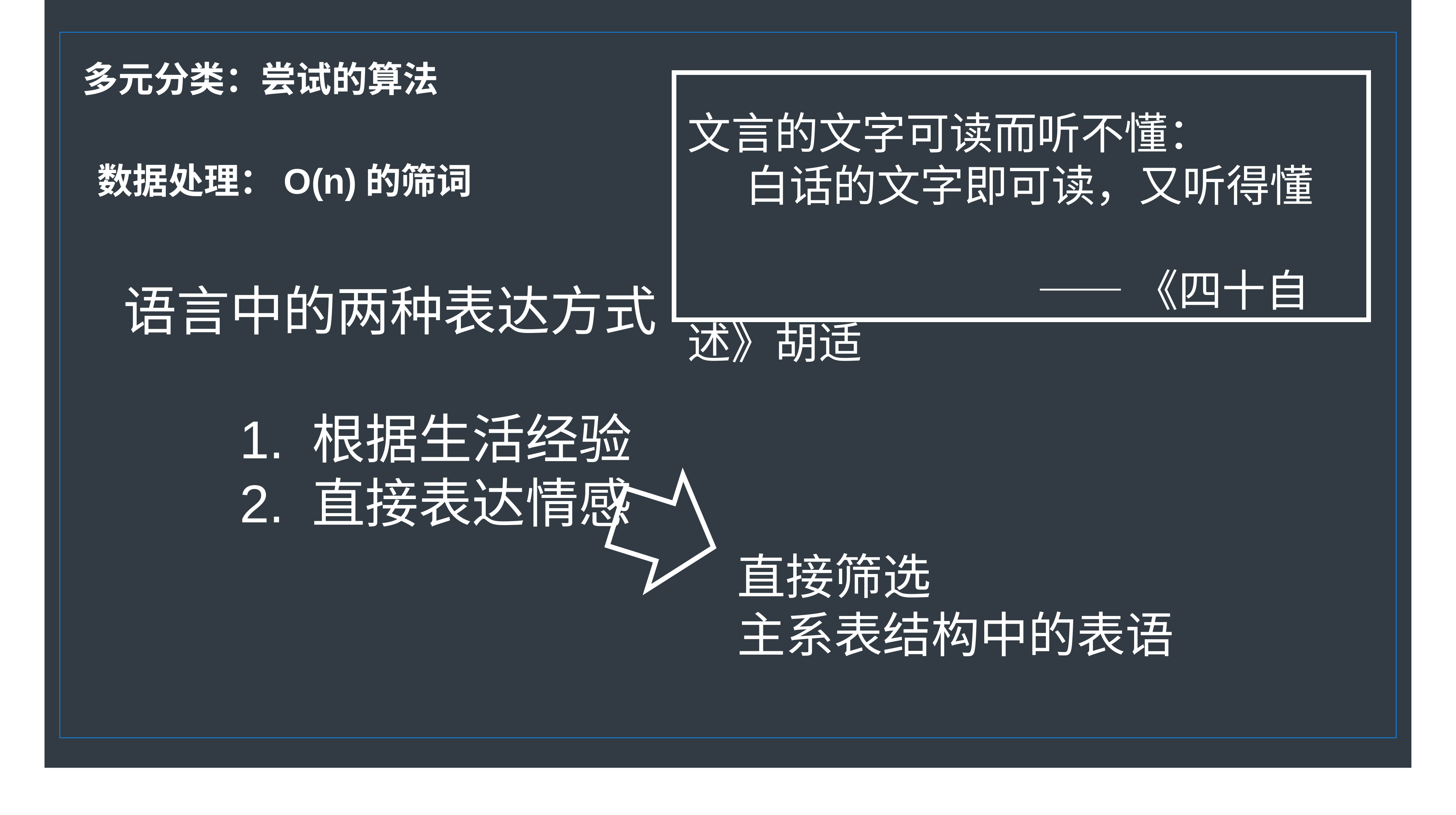

多元分类：尝试的算法

文言的文字可读而听不懂：
	白话的文字即可读，又听得懂

						——《四十自述》胡适
数据处理：O(n)的筛词
语言中的两种表达方式

		1. 根据生活经验
		2. 直接表达情感

直接筛选
主系表结构中的表语